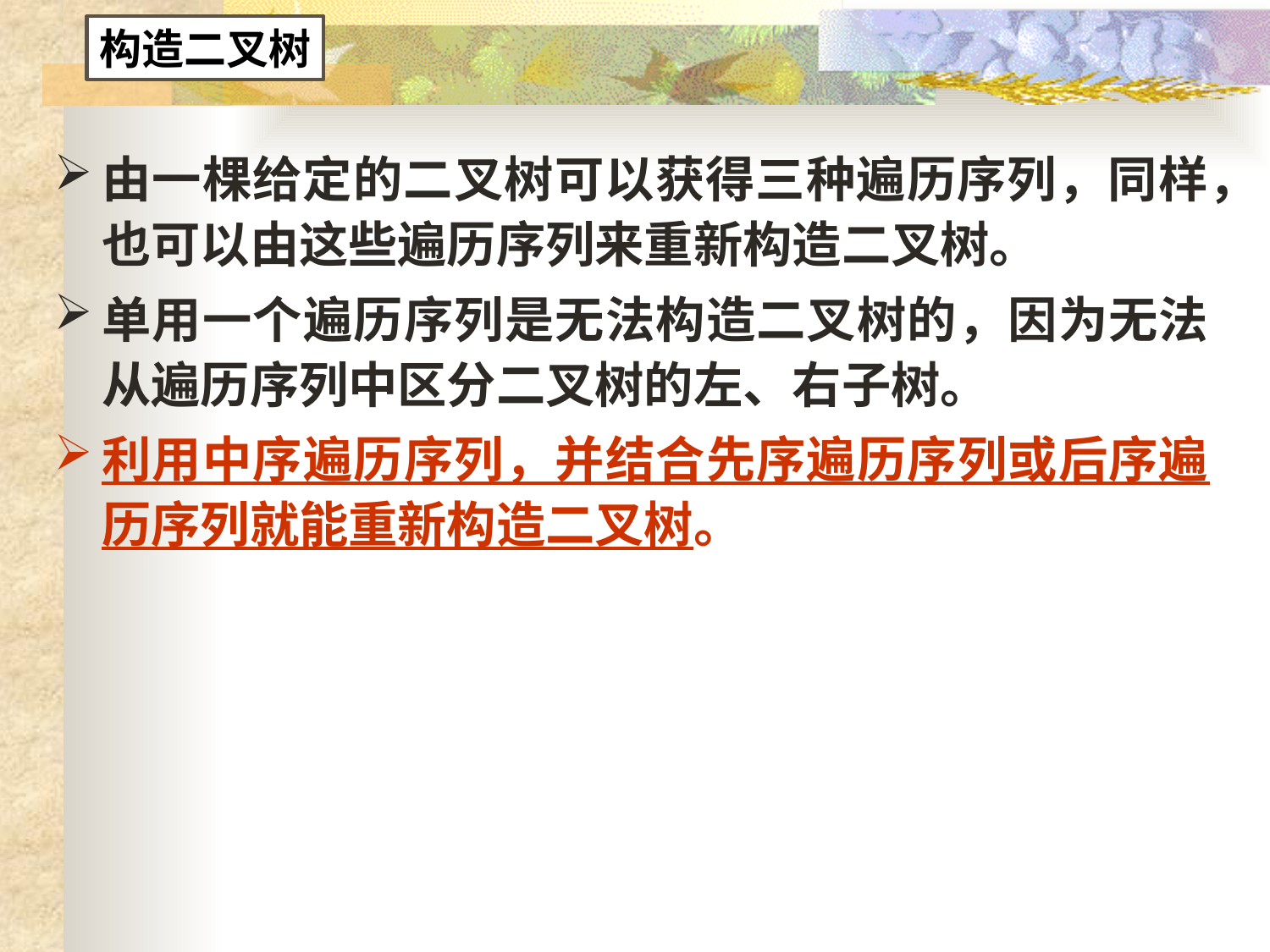

构造二叉树
由一棵给定的二叉树可以获得三种遍历序列，同样，也可以由这些遍历序列来重新构造二叉树。
单用一个遍历序列是无法构造二叉树的，因为无法从遍历序列中区分二叉树的左、右子树。
利用中序遍历序列，并结合先序遍历序列或后序遍历序列就能重新构造二叉树。